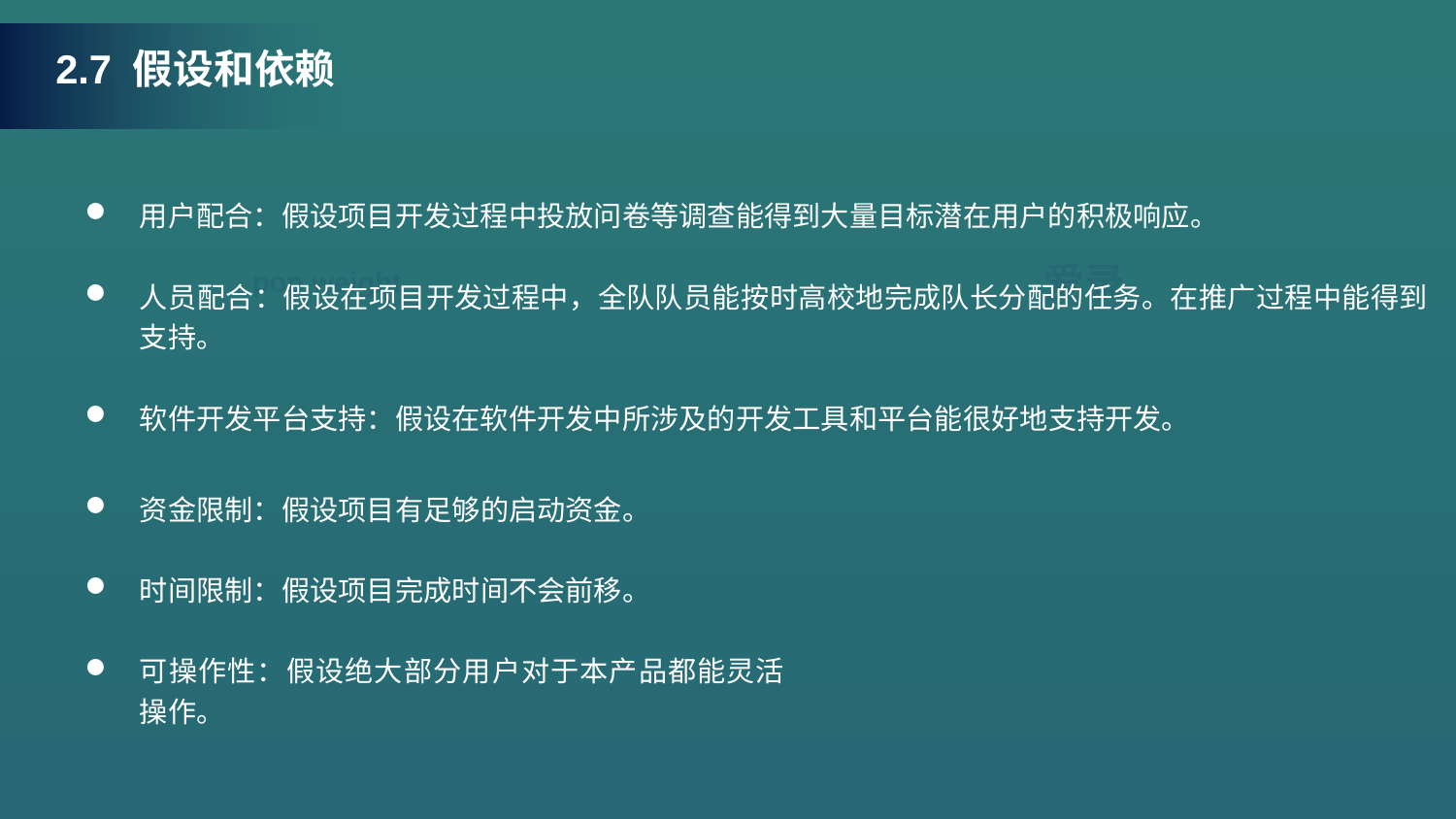

2.7 假设和依赖
用户配合：假设项目开发过程中投放问卷等调查能得到大量目标潜在用户的积极响应。

人员配合：假设在项目开发过程中，全队队员能按时高校地完成队长分配的任务。在推广过程中能得到支持。

软件开发平台支持：假设在软件开发中所涉及的开发工具和平台能很好地支持开发。

爱录
pop weight
资金限制：假设项目有足够的启动资金。

时间限制：假设项目完成时间不会前移。

可操作性：假设绝大部分用户对于本产品都能灵活操作。